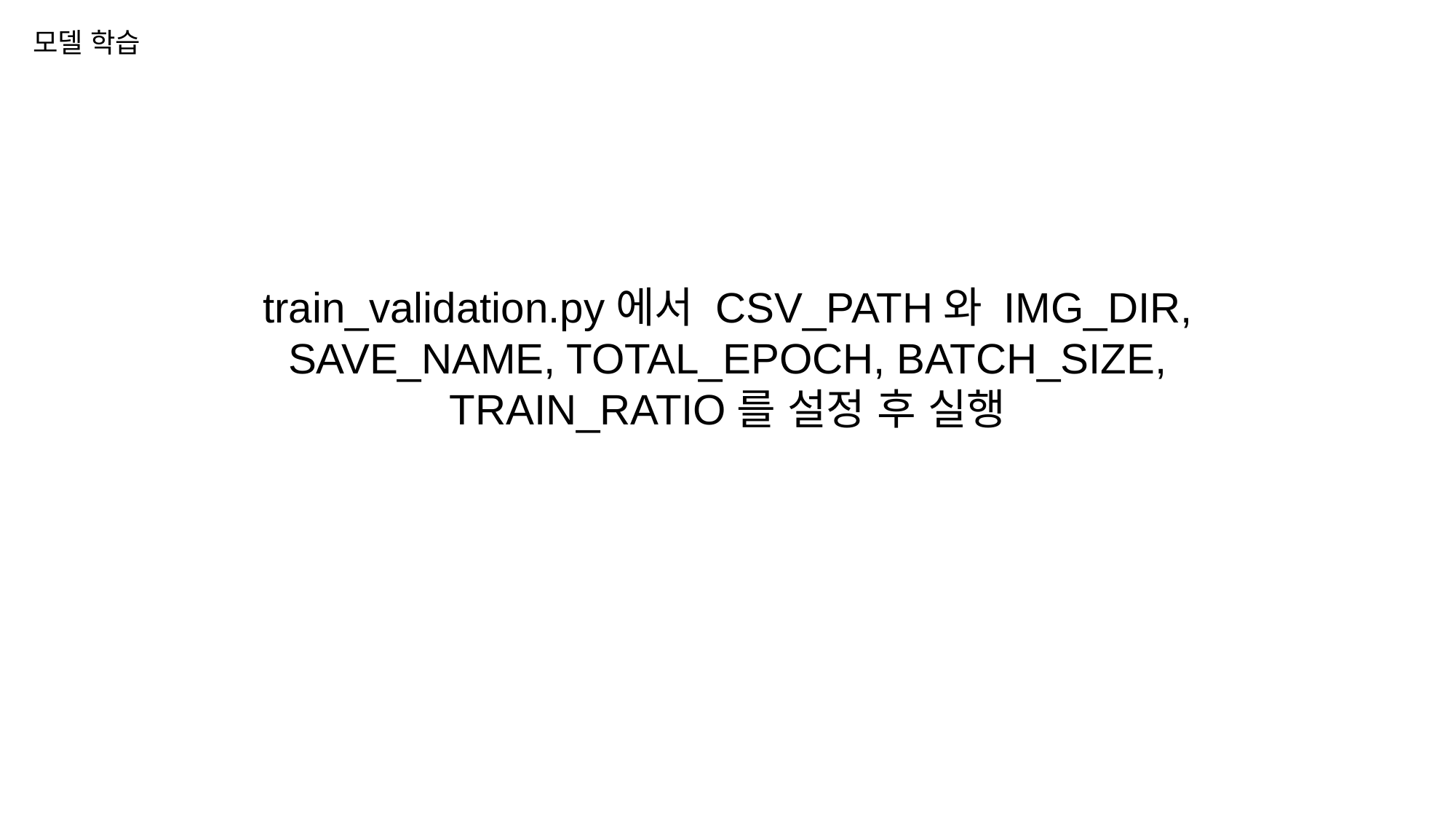

모델 학습
train_validation.py에서 CSV_PATH와 IMG_DIR, SAVE_NAME, TOTAL_EPOCH, BATCH_SIZE, TRAIN_RATIO를 설정 후 실행